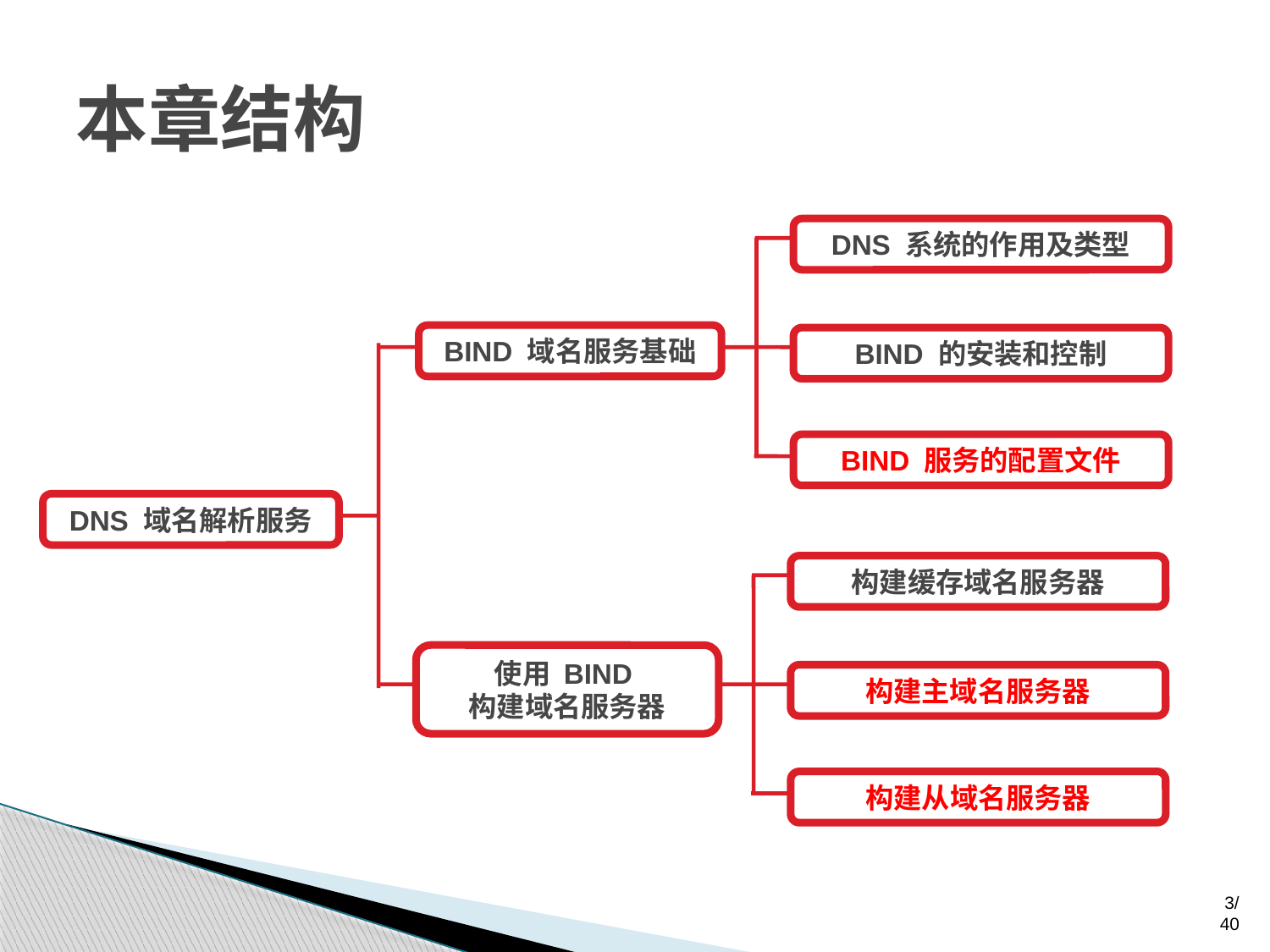

# 本章结构
DNS 系统的作用及类型

BIND 域名服务基础
BIND 的安装和控制

BIND 服务的配置文件

DNS 域名解析服务

构建缓存域名服务器

使用 BIND
构建域名服务器
构建主域名服务器

构建从域名服务器

3/40